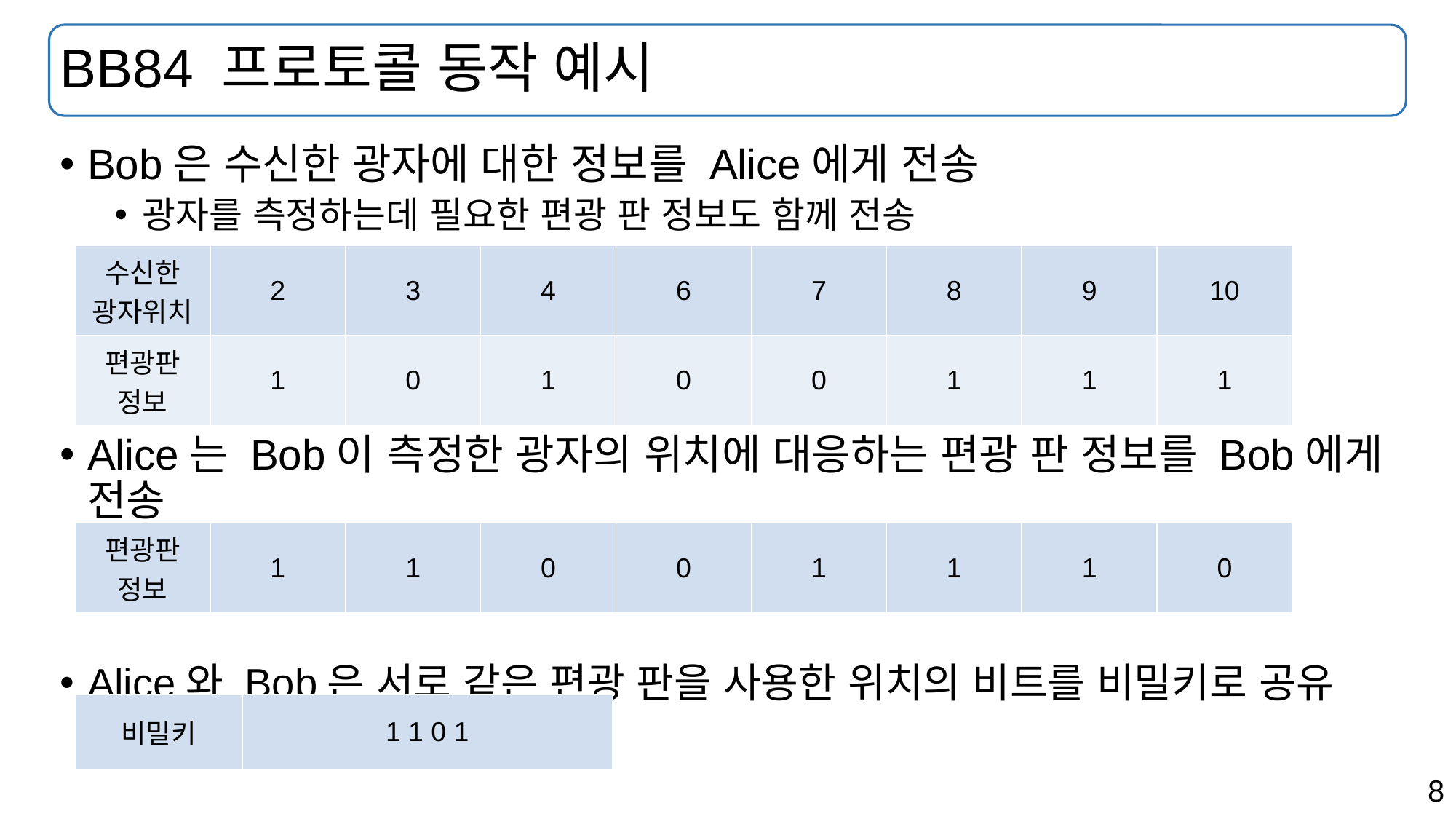

# BB84 프로토콜 동작 예시
Bob은 수신한 광자에 대한 정보를 Alice에게 전송
광자를 측정하는데 필요한 편광 판 정보도 함께 전송

Alice는 Bob이 측정한 광자의 위치에 대응하는 편광 판 정보를 Bob에게 전송

Alice와 Bob은 서로 같은 편광 판을 사용한 위치의 비트를 비밀키로 공유
| 수신한 광자위치 | 2 | 3 | 4 | 6 | 7 | 8 | 9 | 10 |
| --- | --- | --- | --- | --- | --- | --- | --- | --- |
| 편광판 정보 | 1 | 0 | 1 | 0 | 0 | 1 | 1 | 1 |
| 편광판 정보 | 1 | 1 | 0 | 0 | 1 | 1 | 1 | 0 |
| --- | --- | --- | --- | --- | --- | --- | --- | --- |
| 비밀키 | 1 1 0 1 |
| --- | --- |